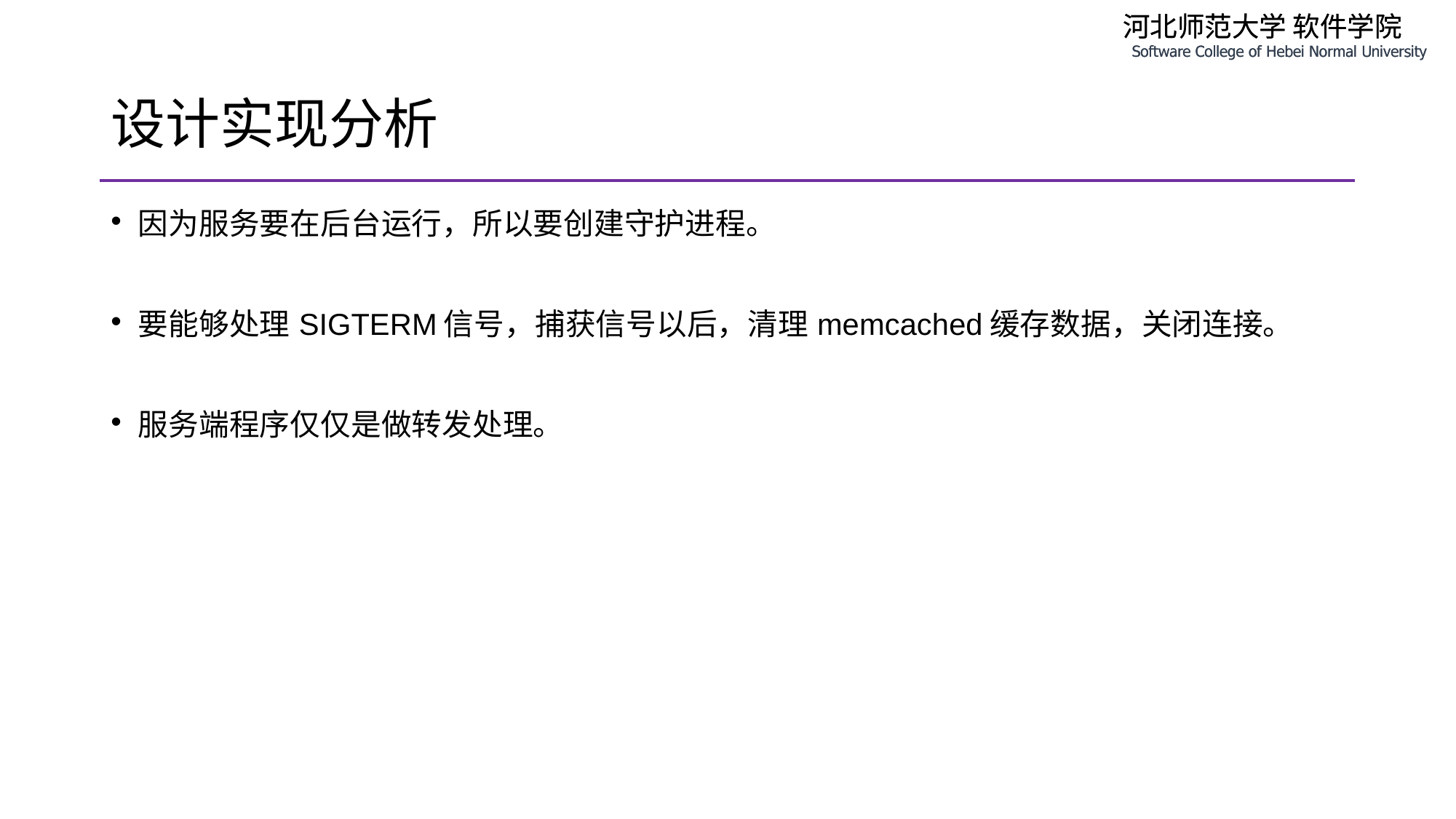

# 设计实现分析
因为服务要在后台运行，所以要创建守护进程。

要能够处理SIGTERM信号，捕获信号以后，清理memcached缓存数据，关闭连接。

服务端程序仅仅是做转发处理。